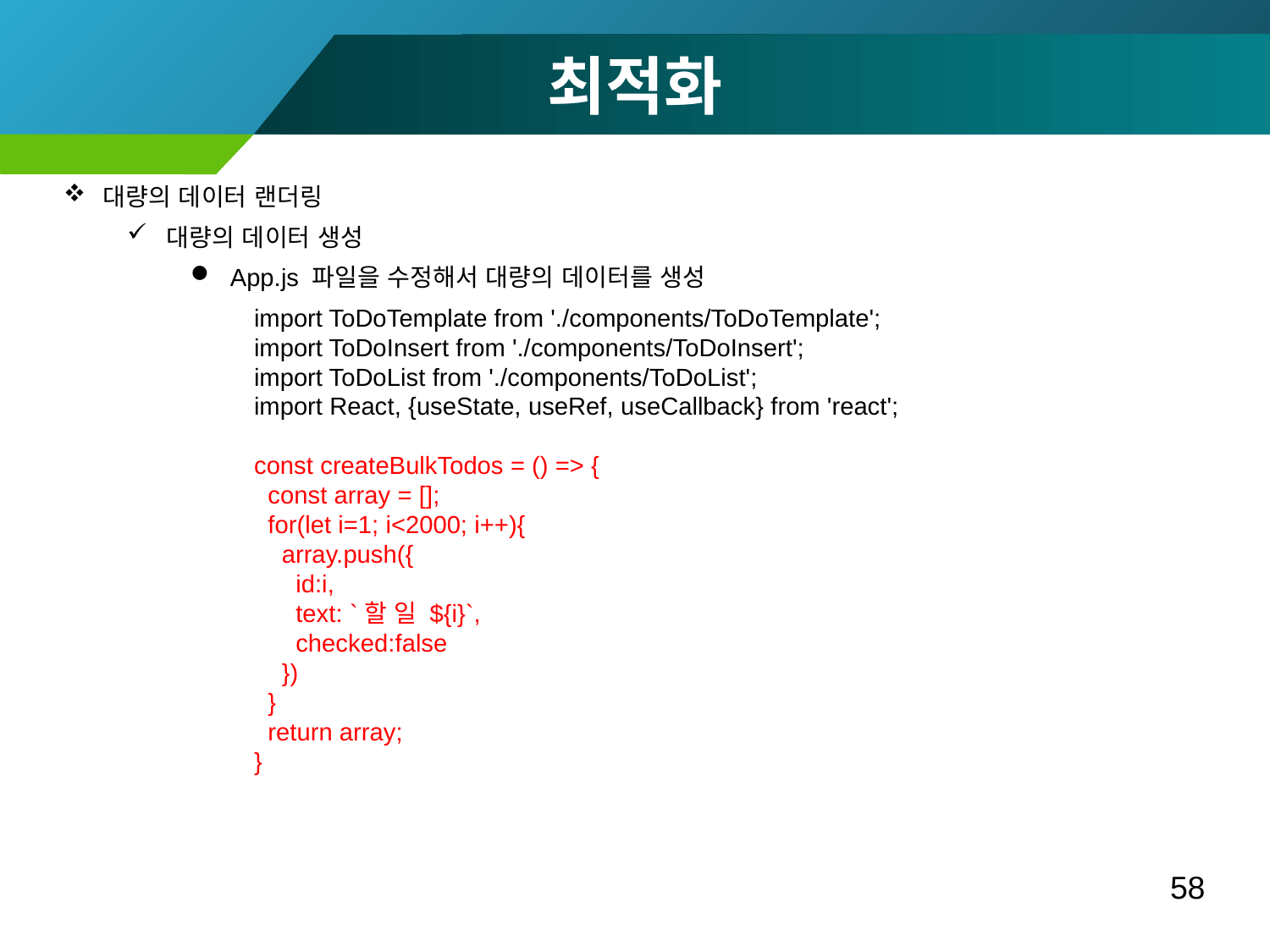

최적화
대량의 데이터 랜더링
대량의 데이터 생성
App.js 파일을 수정해서 대량의 데이터를 생성
import ToDoTemplate from './components/ToDoTemplate';
import ToDoInsert from './components/ToDoInsert';
import ToDoList from './components/ToDoList';
import React, {useState, useRef, useCallback} from 'react';

const createBulkTodos = () => {
  const array = [];
  for(let i=1; i<2000; i++){
    array.push({
      id:i,
      text: `할 일 ${i}`,
      checked:false
    })
  }
  return array;
}
58